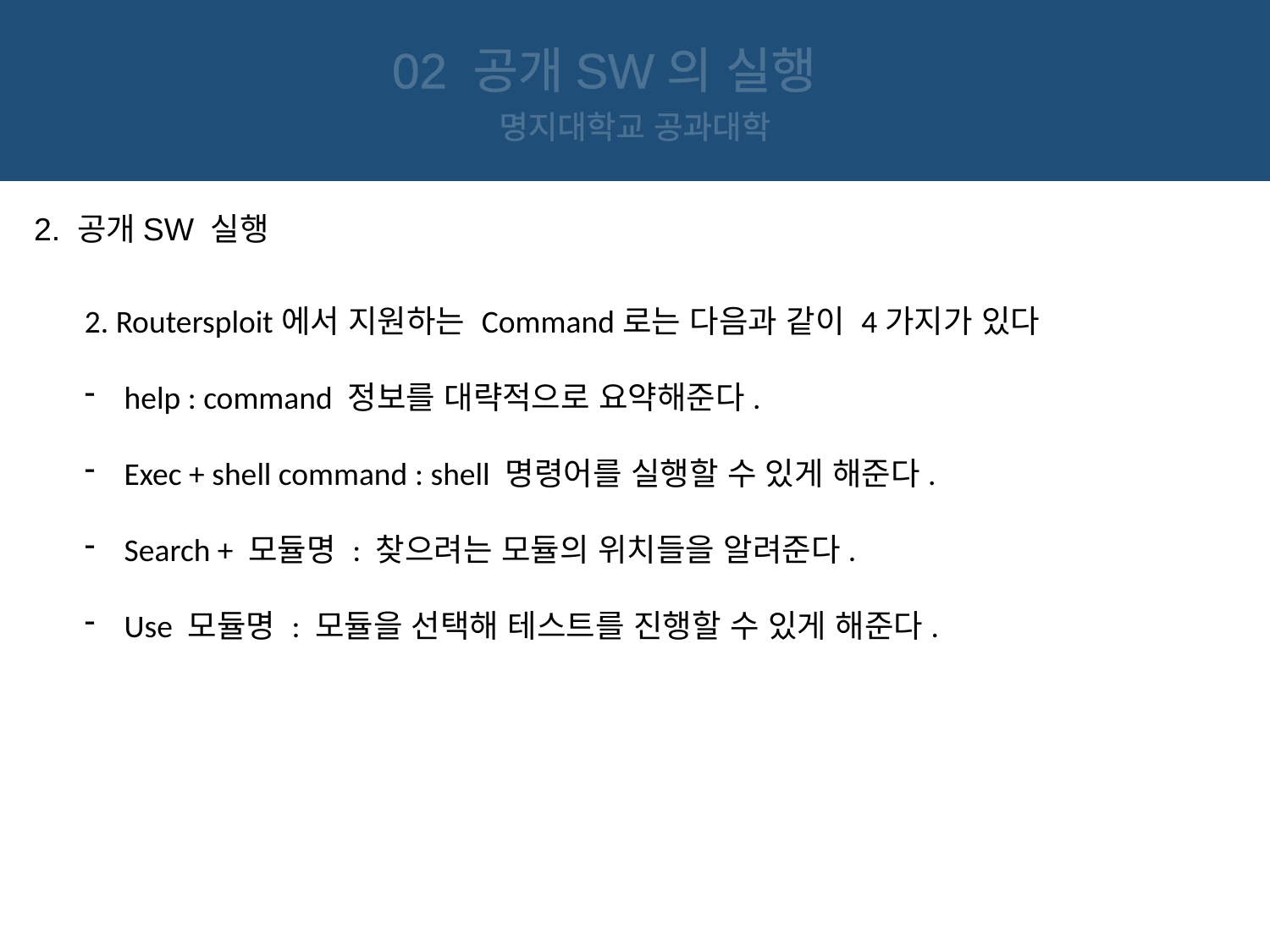

02 공개SW의 실행
명지대학교 공과대학
2. 공개SW 실행

2. Routersploit에서 지원하는 Command로는 다음과 같이 4가지가 있다

help : command 정보를 대략적으로 요약해준다.

Exec + shell command : shell 명령어를 실행할 수 있게 해준다.

Search + 모듈명 : 찾으려는 모듈의 위치들을 알려준다.

Use 모듈명 : 모듈을 선택해 테스트를 진행할 수 있게 해준다.